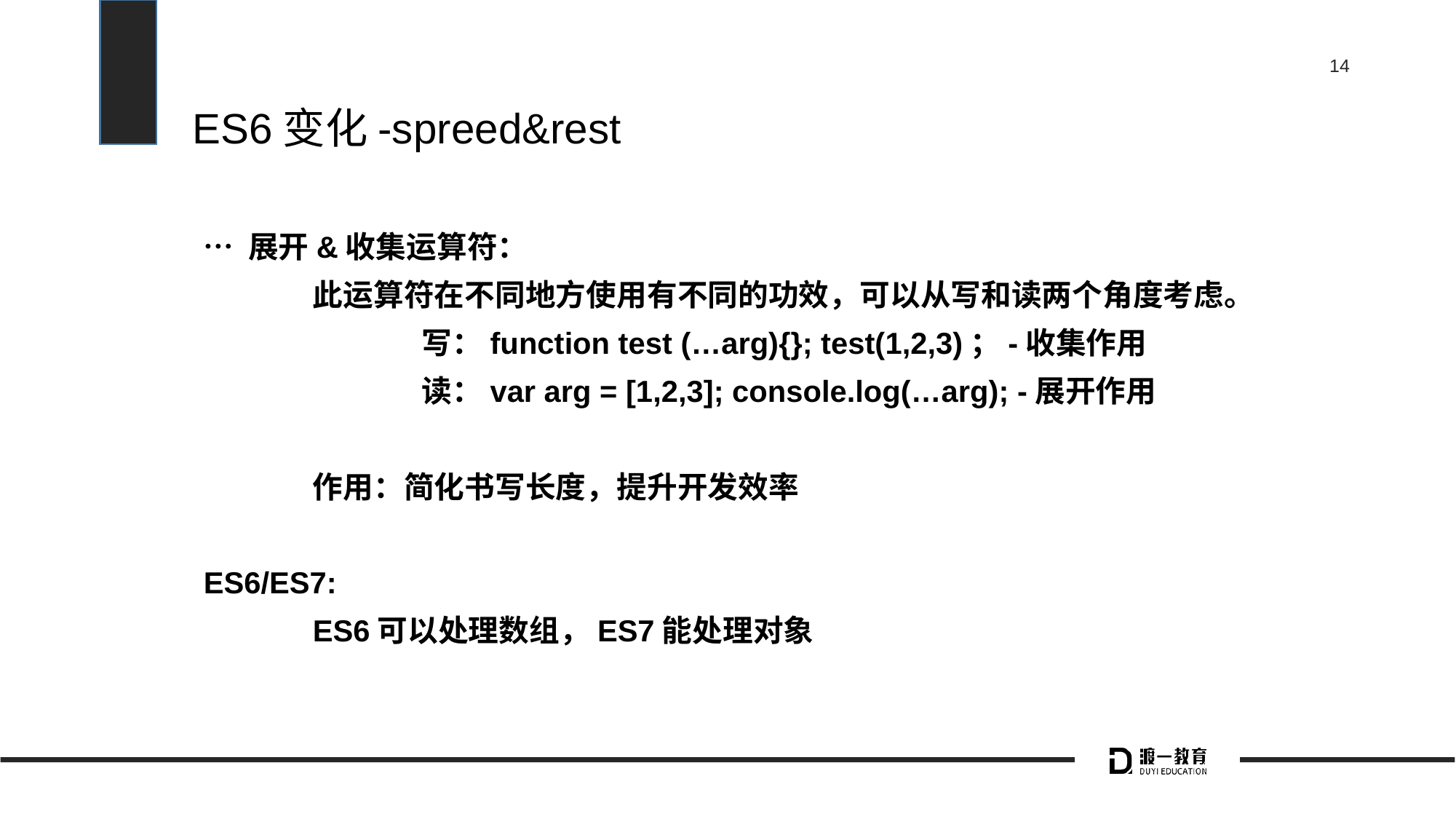

# ES6变化-spreed&rest
… 展开&收集运算符：
	此运算符在不同地方使用有不同的功效，可以从写和读两个角度考虑。
		写：function test (…arg){}; test(1,2,3)；-收集作用
		读：var arg = [1,2,3]; console.log(…arg); -展开作用

	作用：简化书写长度，提升开发效率

ES6/ES7:
	ES6可以处理数组，ES7能处理对象